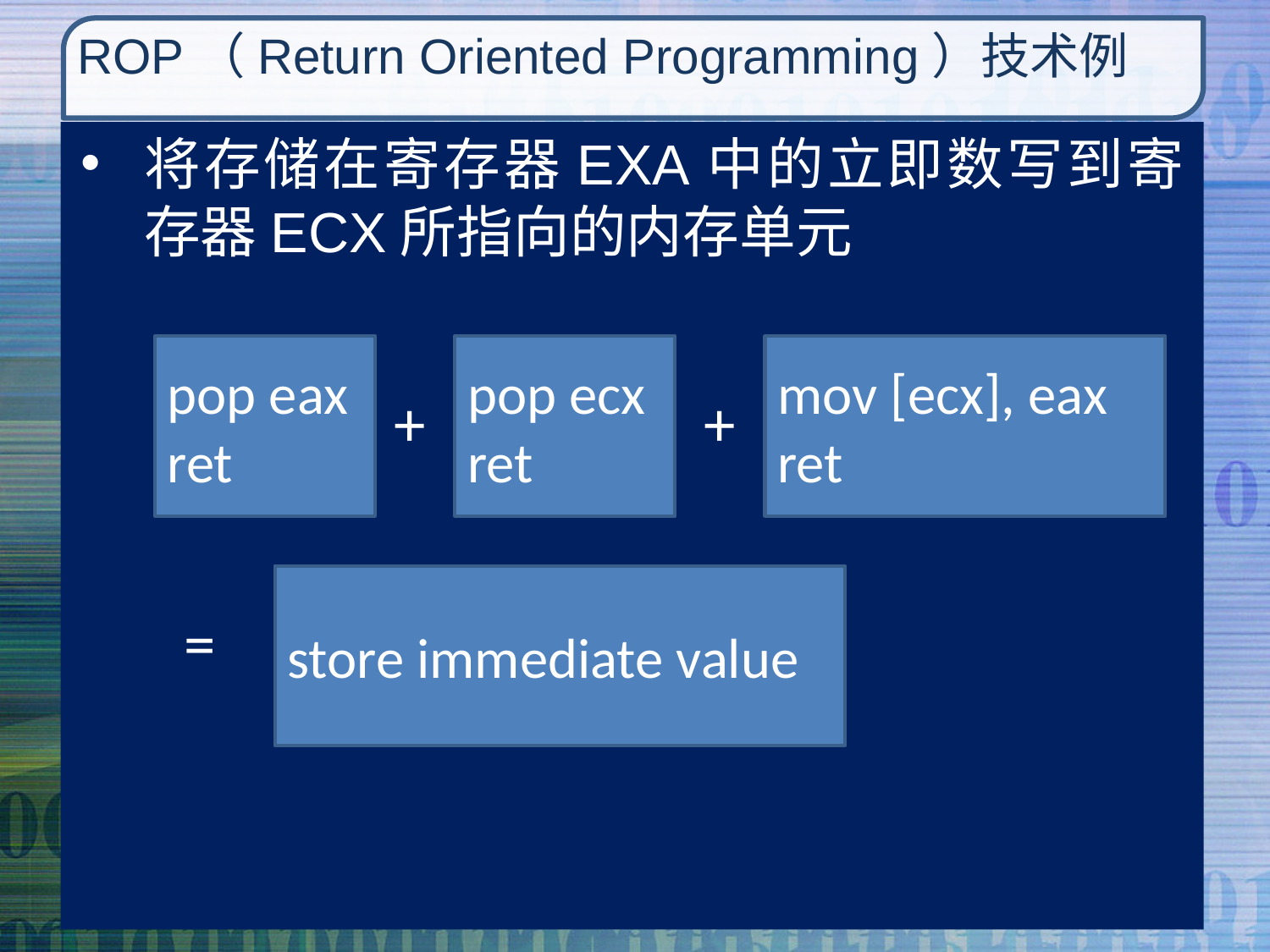

# ROP（Return Oriented Programming）技术例
将存储在寄存器EXA中的立即数写到寄存器ECX所指向的内存单元
pop eax
ret
pop ecx
ret
mov [ecx], eax
ret
+
+
store immediate value
=